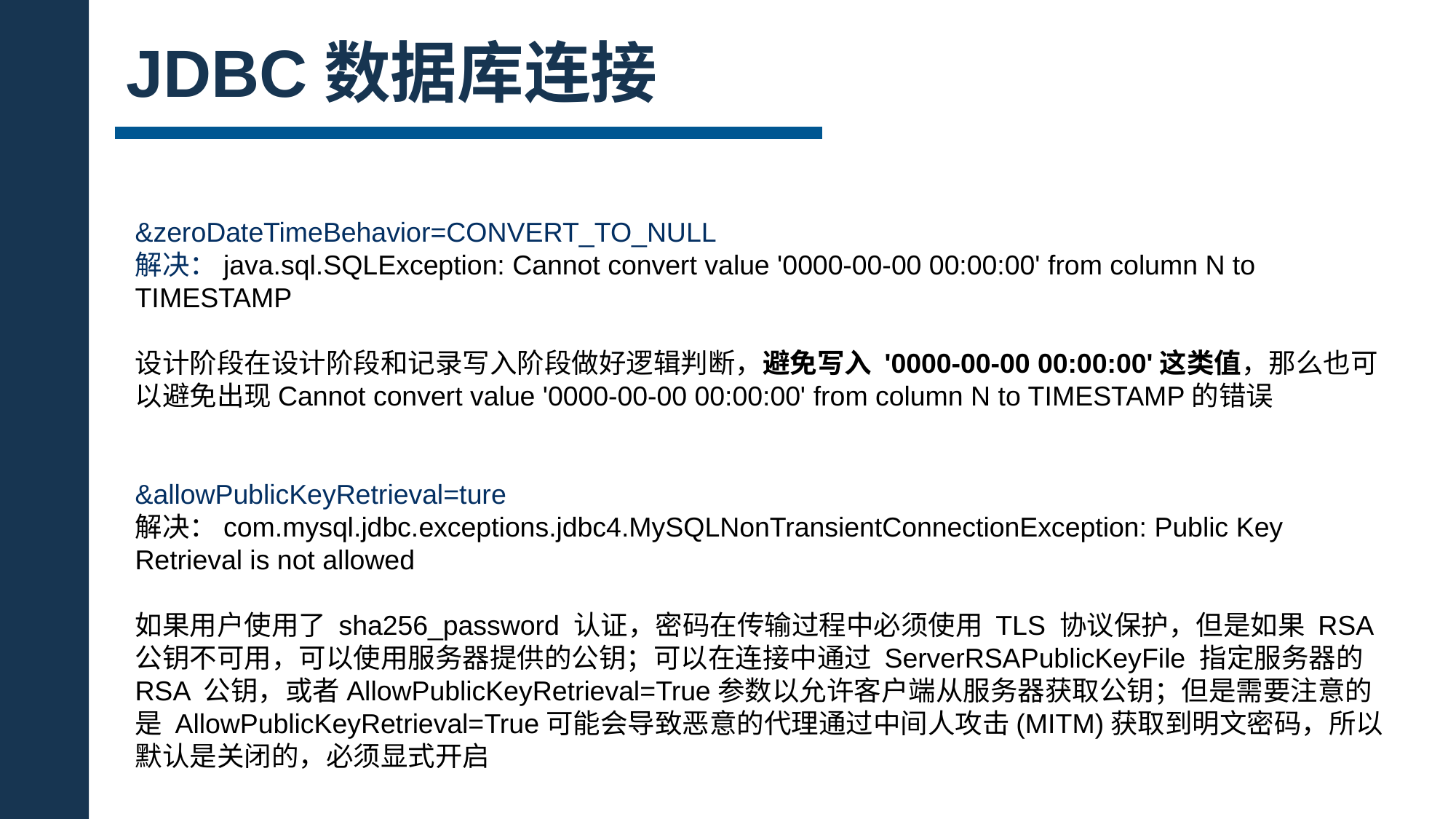

JDBC数据库连接

&zeroDateTimeBehavior=CONVERT_TO_NULL
解决：java.sql.SQLException: Cannot convert value '0000-00-00 00:00:00' from column N to TIMESTAMP

设计阶段在设计阶段和记录写入阶段做好逻辑判断，避免写入 '0000-00-00 00:00:00'这类值，那么也可以避免出现Cannot convert value '0000-00-00 00:00:00' from column N to TIMESTAMP的错误

&allowPublicKeyRetrieval=ture
解决：com.mysql.jdbc.exceptions.jdbc4.MySQLNonTransientConnectionException: Public Key Retrieval is not allowed

如果用户使用了 sha256_password 认证，密码在传输过程中必须使用 TLS 协议保护，但是如果 RSA 公钥不可用，可以使用服务器提供的公钥；可以在连接中通过 ServerRSAPublicKeyFile 指定服务器的 RSA 公钥，或者AllowPublicKeyRetrieval=True参数以允许客户端从服务器获取公钥；但是需要注意的是 AllowPublicKeyRetrieval=True可能会导致恶意的代理通过中间人攻击(MITM)获取到明文密码，所以默认是关闭的，必须显式开启